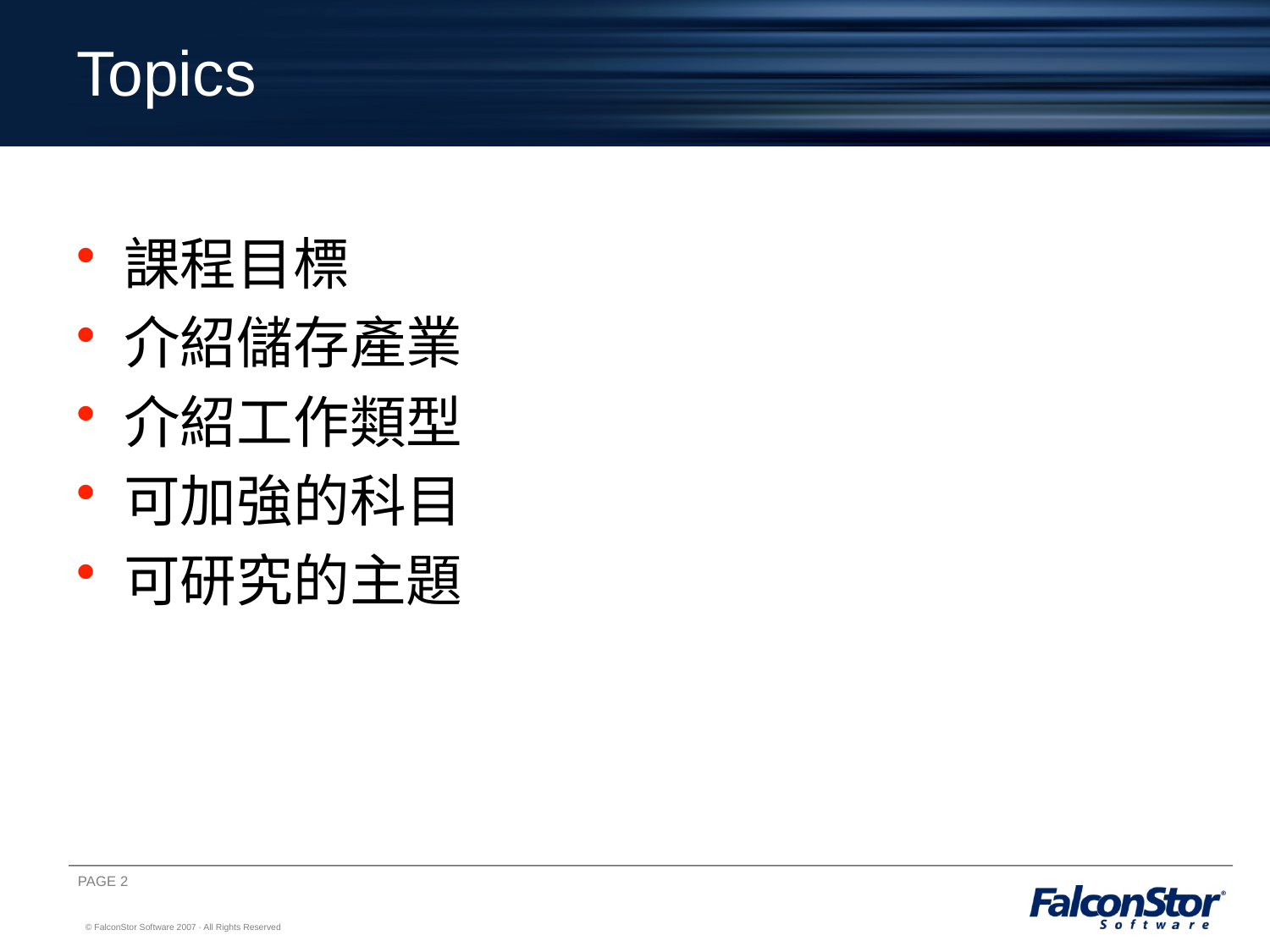

# Topics
課程目標
介紹儲存產業
介紹工作類型
可加強的科目
可研究的主題